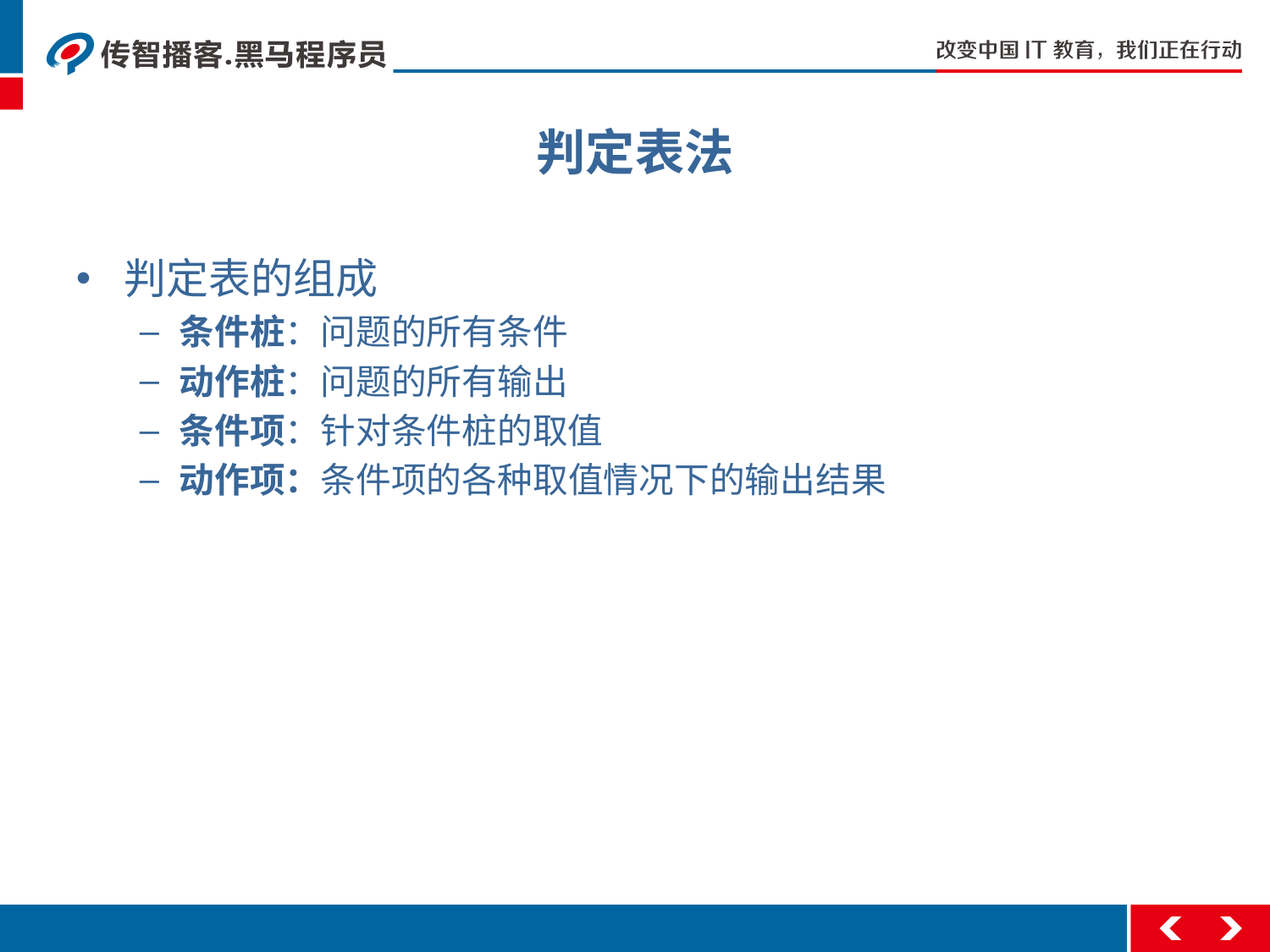

# 判定表法
判定表的组成
条件桩：问题的所有条件
动作桩：问题的所有输出
条件项：针对条件桩的取值
动作项：条件项的各种取值情况下的输出结果